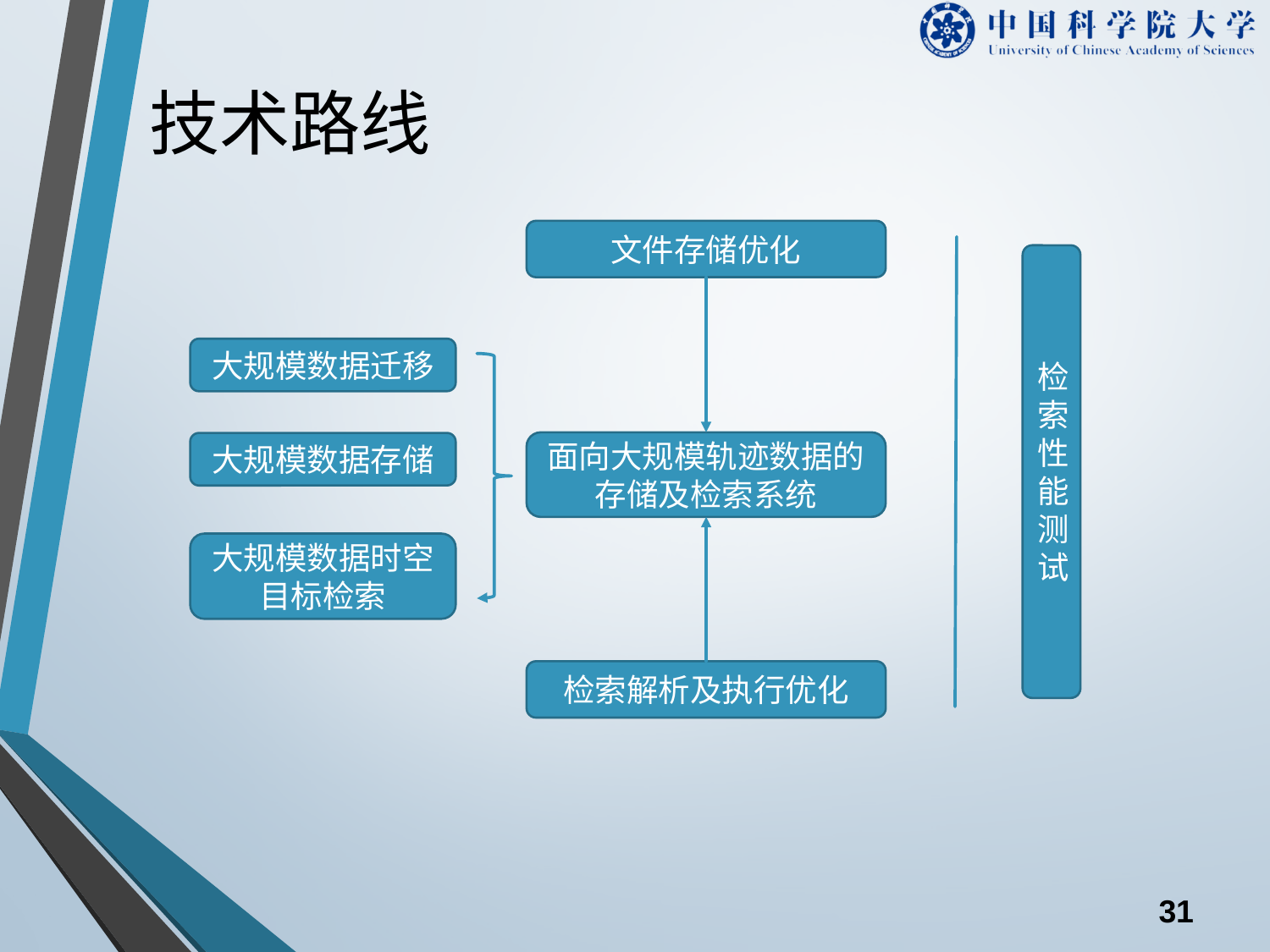

# 技术路线
文件存储优化
检索性能测试
大规模数据迁移

面向大规模轨迹数据的存储及检索系统
大规模数据存储
大规模数据时空目标检索
检索解析及执行优化
31